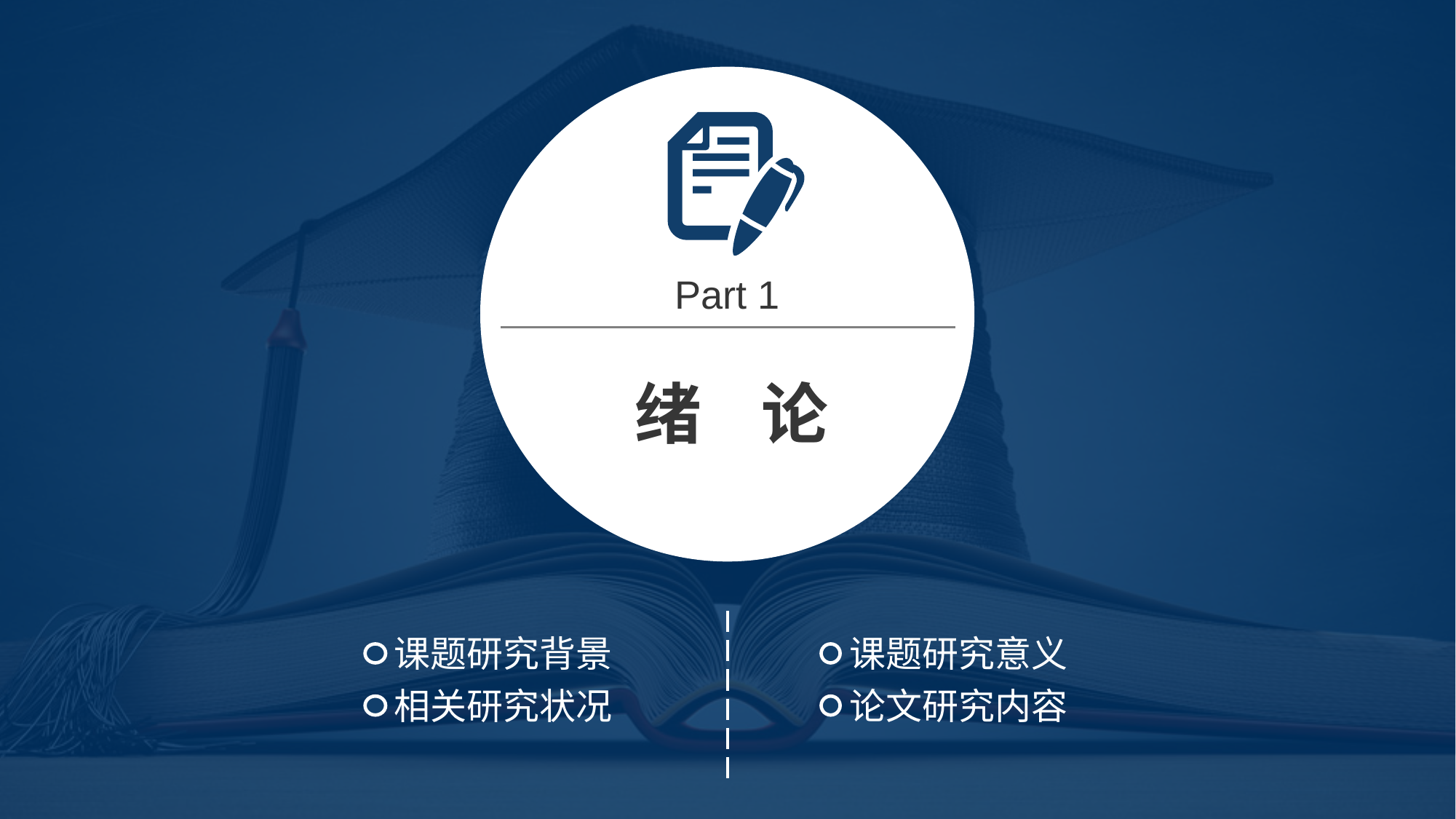

Part 1
绪    论
课题研究背景
课题研究意义

相关研究状况
论文研究内容